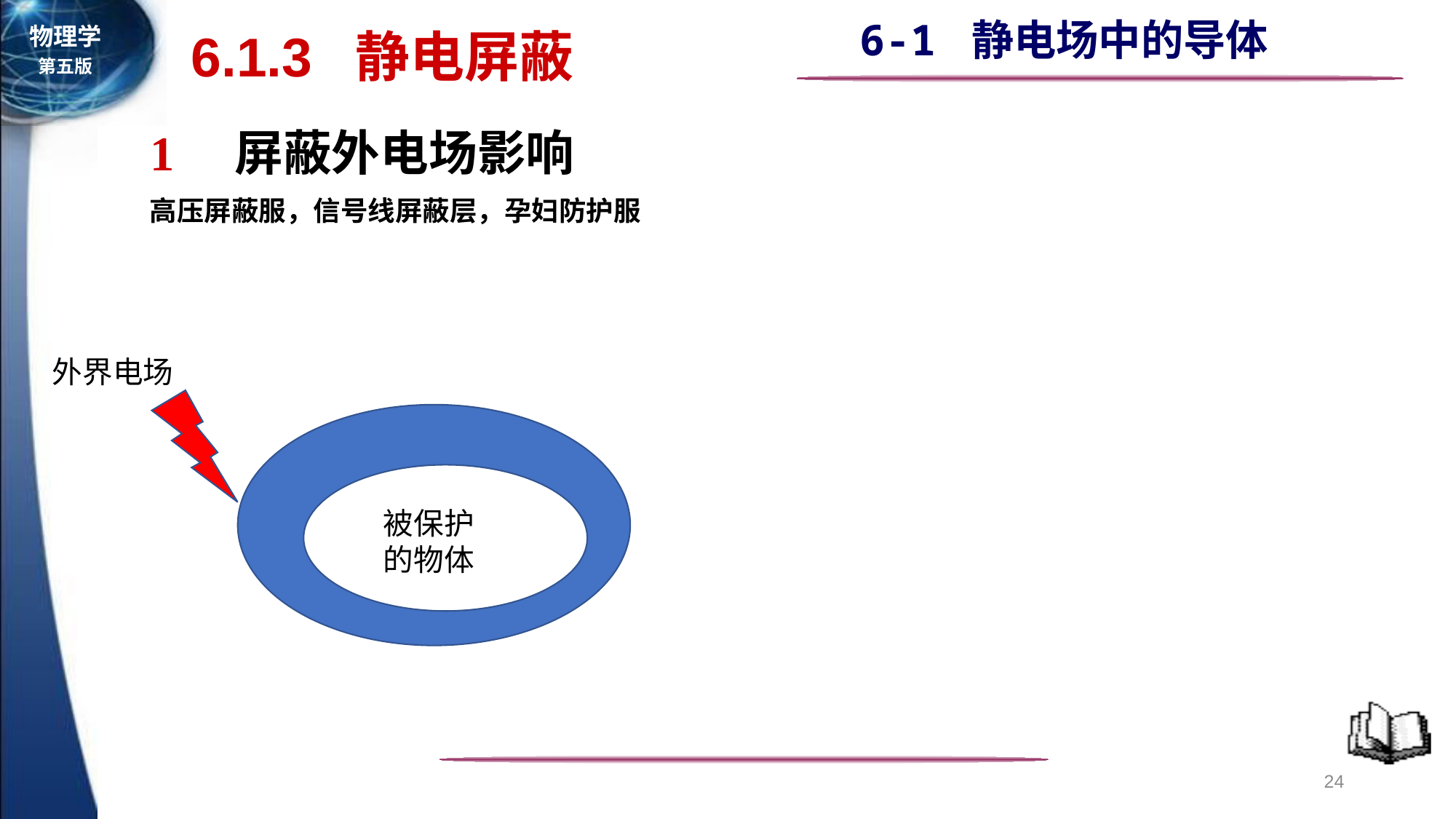

6.1.3  静电屏蔽
 1　屏蔽外电场影响
高压屏蔽服，信号线屏蔽层，孕妇防护服
外界电场

被保护的物体
24